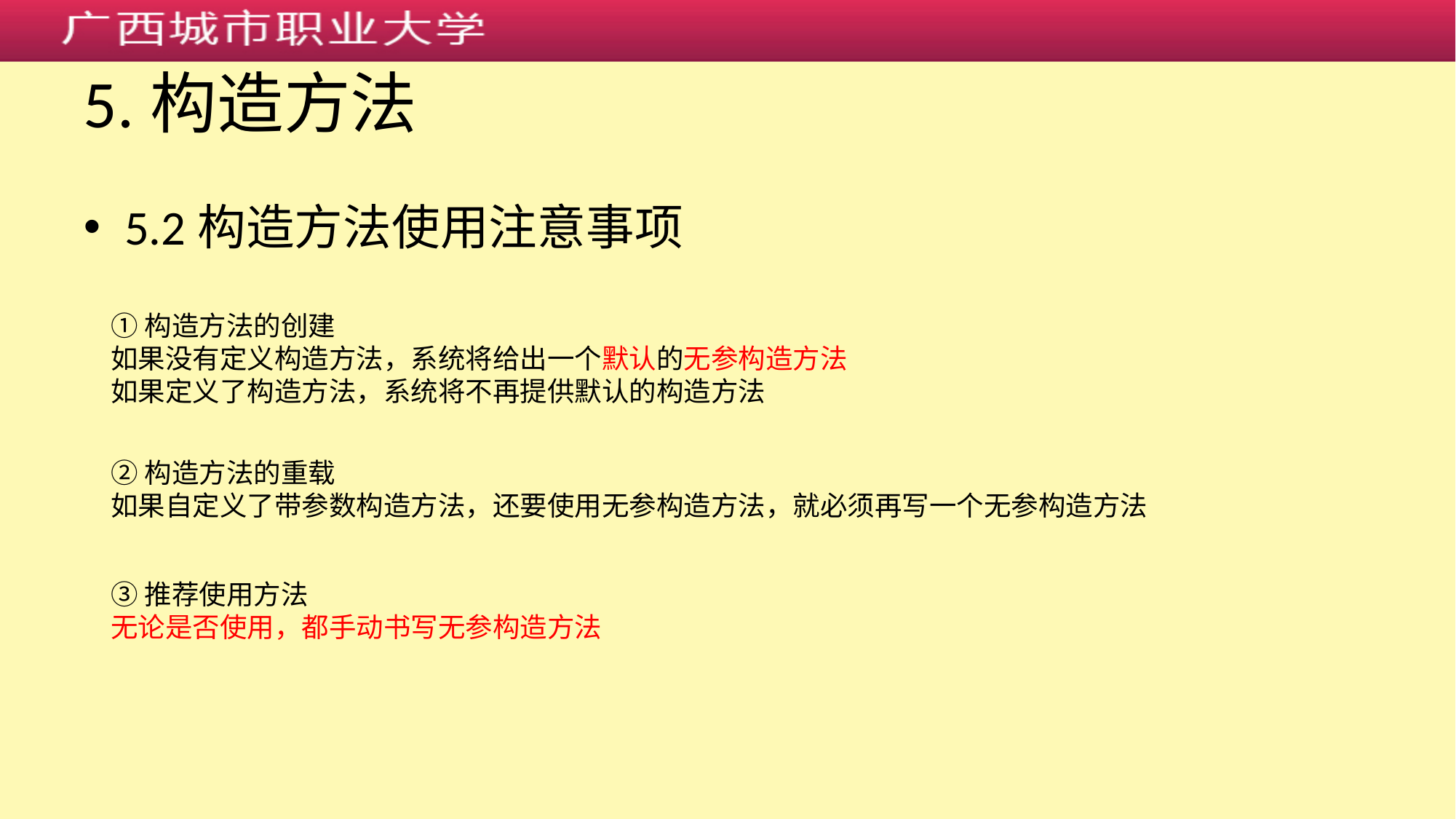

# 5.构造方法
5.2构造方法使用注意事项
①构造方法的创建
如果没有定义构造方法，系统将给出一个默认的无参构造方法
如果定义了构造方法，系统将不再提供默认的构造方法
②构造方法的重载
如果自定义了带参数构造方法，还要使用无参构造方法，就必须再写一个无参构造方法
③推荐使用方法
无论是否使用，都手动书写无参构造方法